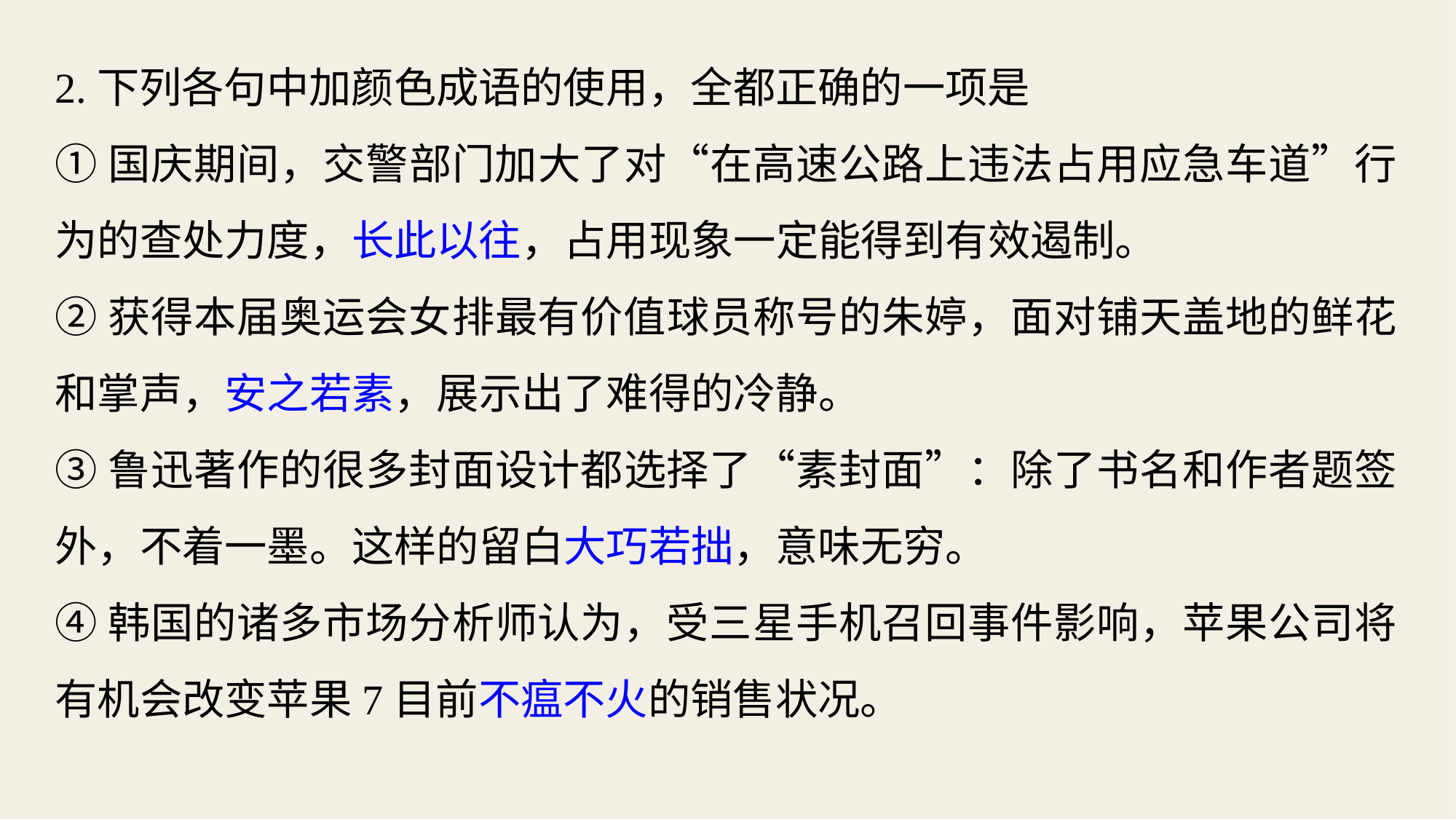

2.下列各句中加颜色成语的使用，全都正确的一项是
①国庆期间，交警部门加大了对“在高速公路上违法占用应急车道”行为的查处力度，长此以往，占用现象一定能得到有效遏制。
②获得本届奥运会女排最有价值球员称号的朱婷，面对铺天盖地的鲜花和掌声，安之若素，展示出了难得的冷静。
③鲁迅著作的很多封面设计都选择了“素封面”：除了书名和作者题签外，不着一墨。这样的留白大巧若拙，意味无穷。
④韩国的诸多市场分析师认为，受三星手机召回事件影响，苹果公司将有机会改变苹果7目前不瘟不火的销售状况。